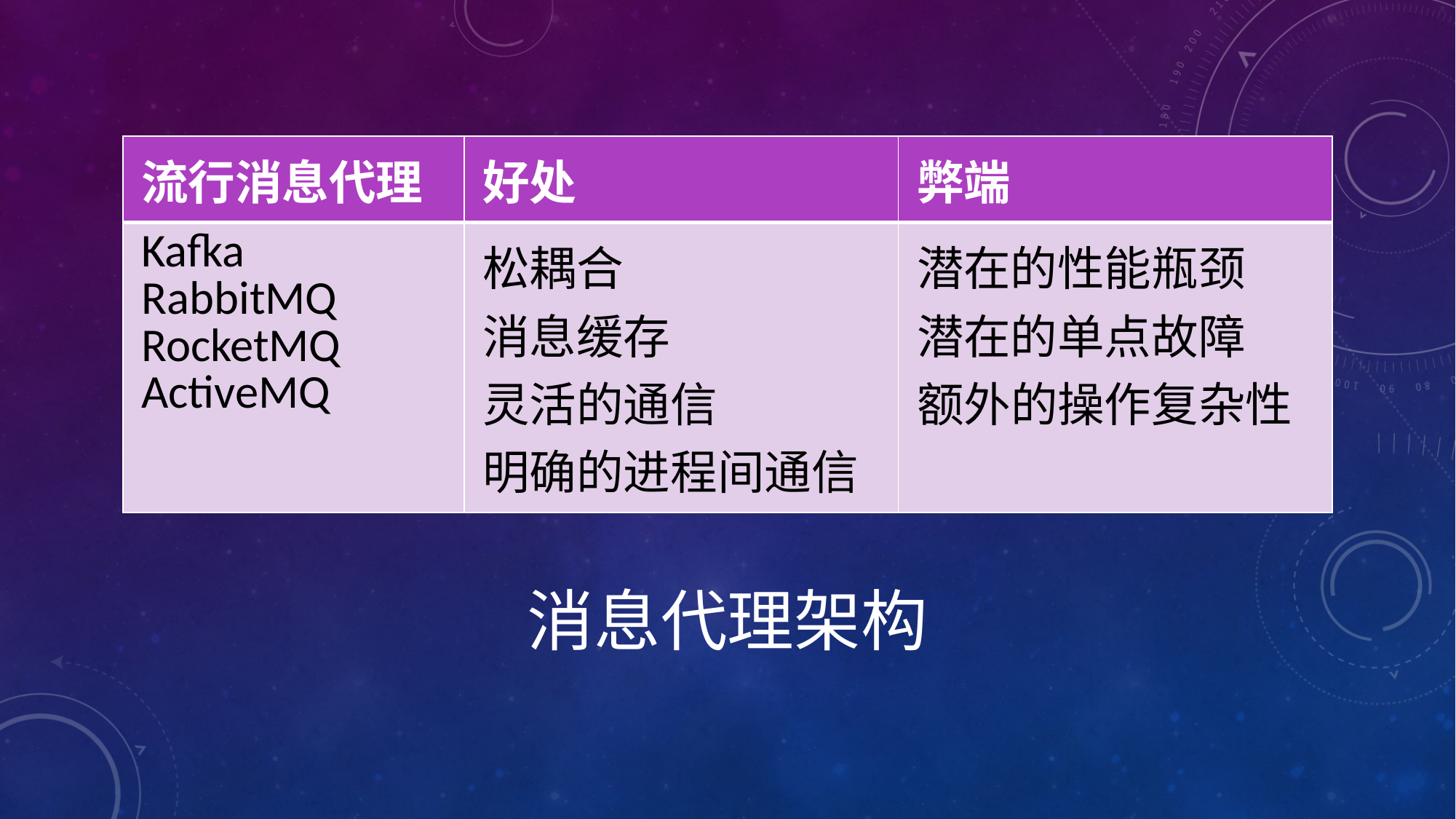

| 流行消息代理 | 好处 | 弊端 |
| --- | --- | --- |
| Kafka RabbitMQ RocketMQ ActiveMQ | 松耦合 消息缓存 灵活的通信 明确的进程间通信 | 潜在的性能瓶颈 潜在的单点故障 额外的操作复杂性 |
# 消息代理架构